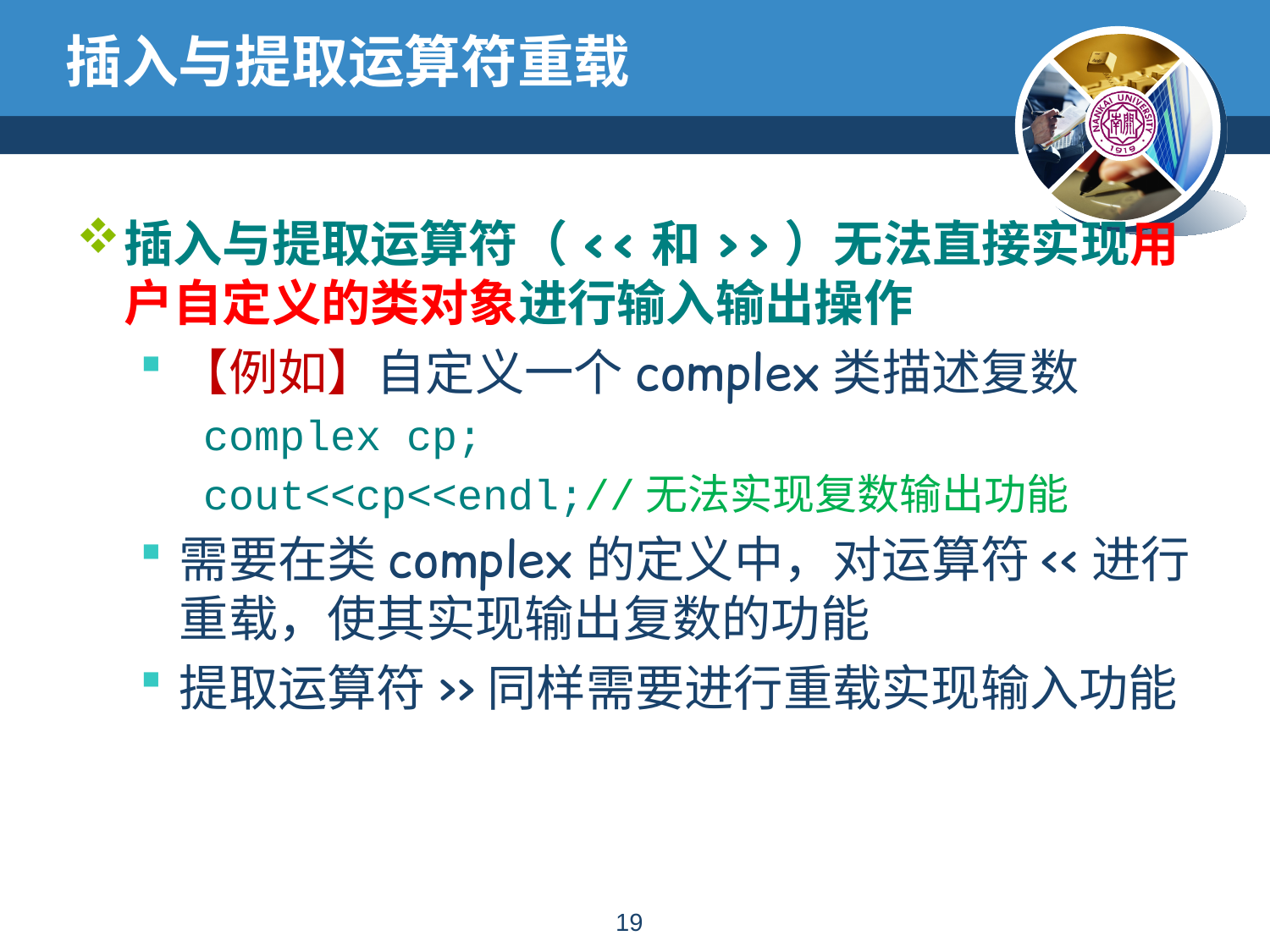

# 插入与提取运算符重载
插入与提取运算符（<<和>>）无法直接实现用户自定义的类对象进行输入输出操作
【例如】自定义一个complex类描述复数
complex cp;
cout<<cp<<endl;//无法实现复数输出功能
需要在类complex的定义中，对运算符<<进行重载，使其实现输出复数的功能
提取运算符>>同样需要进行重载实现输入功能

19